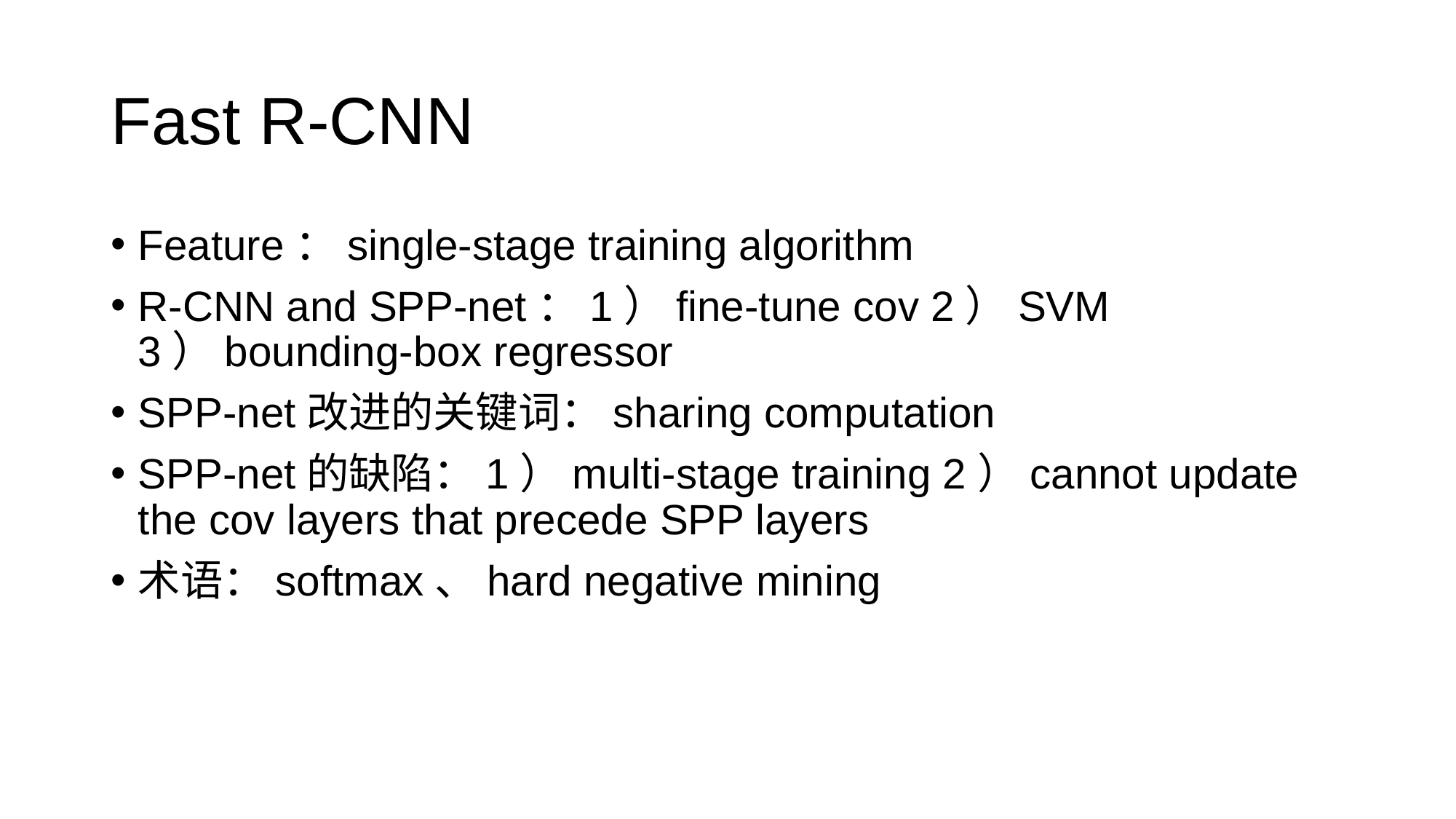

# Fast R-CNN
Feature：single-stage training algorithm
R-CNN and SPP-net：1）fine-tune cov 2）SVM 3）bounding-box regressor
SPP-net改进的关键词：sharing computation
SPP-net的缺陷：1）multi-stage training 2）cannot update the cov layers that precede SPP layers
术语：softmax、hard negative mining